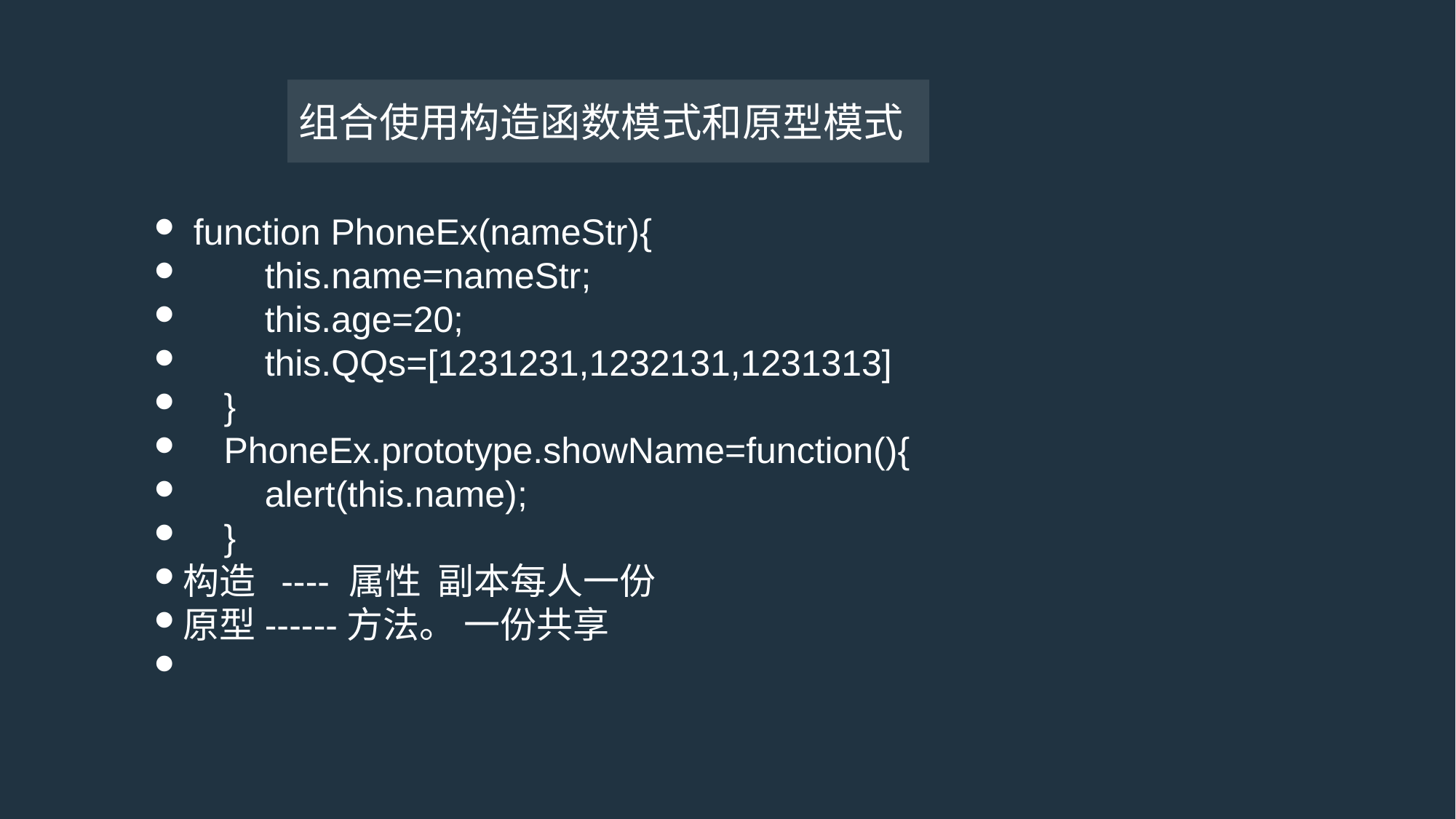

# 组合使用构造函数模式和原型模式
 function PhoneEx(nameStr){
        this.name=nameStr;
        this.age=20;
        this.QQs=[1231231,1232131,1231313]
    }
    PhoneEx.prototype.showName=function(){
        alert(this.name);
    }
构造  ---- 属性  副本每人一份
原型------方法。 一份共享